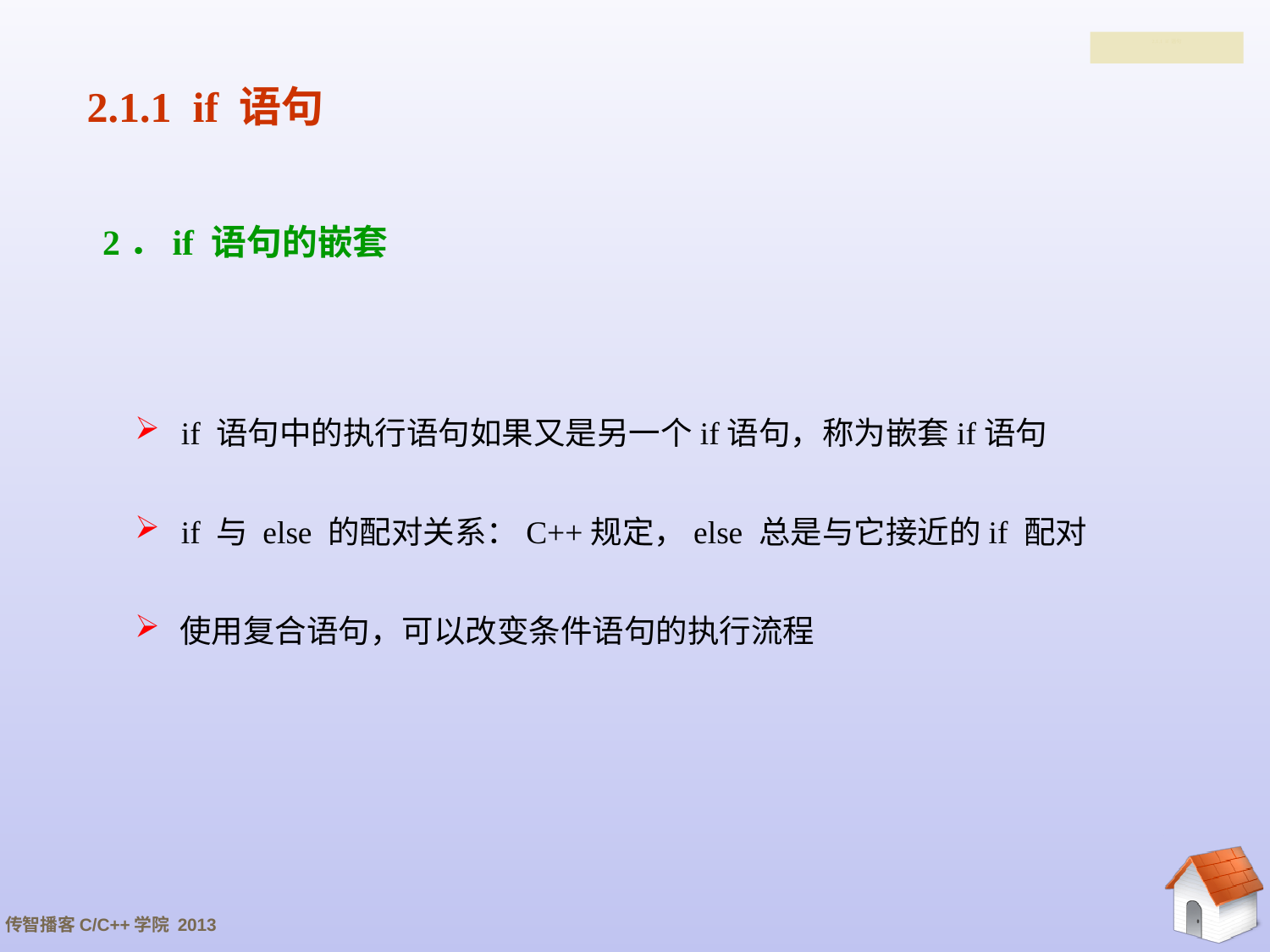

# 2.1.1  if 语句
2.1.1  if 语句
2．if 语句的嵌套
  if 语句中的执行语句如果又是另一个if语句，称为嵌套if语句
  if 与 else 的配对关系：C++规定，else 总是与它接近的if 配对
 使用复合语句，可以改变条件语句的执行流程